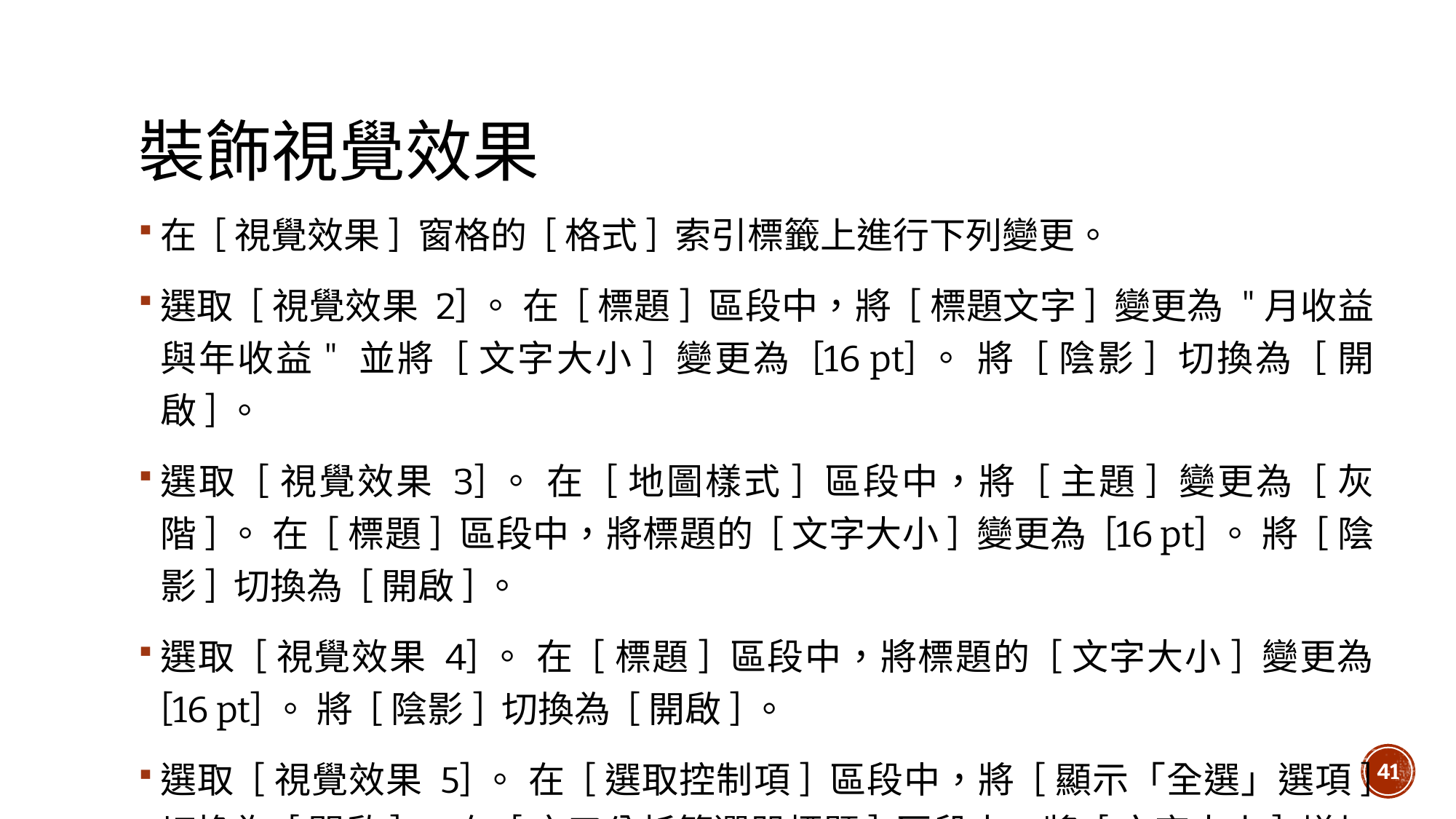

# 裝飾視覺效果
在 [視覺效果] 窗格的 [格式] 索引標籤上進行下列變更。
選取 [視覺效果 2]。 在 [標題] 區段中，將 [標題文字] 變更為 "月收益與年收益" 並將 [文字大小] 變更為 [16 pt]。 將 [陰影] 切換為 [開啟]。
選取 [視覺效果 3]。 在 [地圖樣式] 區段中，將 [主題] 變更為 [灰階]。 在 [標題] 區段中，將標題的 [文字大小] 變更為 [16 pt]。 將 [陰影] 切換為 [開啟]。
選取 [視覺效果 4]。 在 [標題] 區段中，將標題的 [文字大小] 變更為 [16 pt]。 將 [陰影] 切換為 [開啟]。
選取 [視覺效果 5]。 在 [選取控制項] 區段中，將 [顯示「全選」選項] 切換為 [開啟]。 在 [交叉分析篩選器標題] 區段中，將 [文字大小] 增加至 [16 pt]。
41